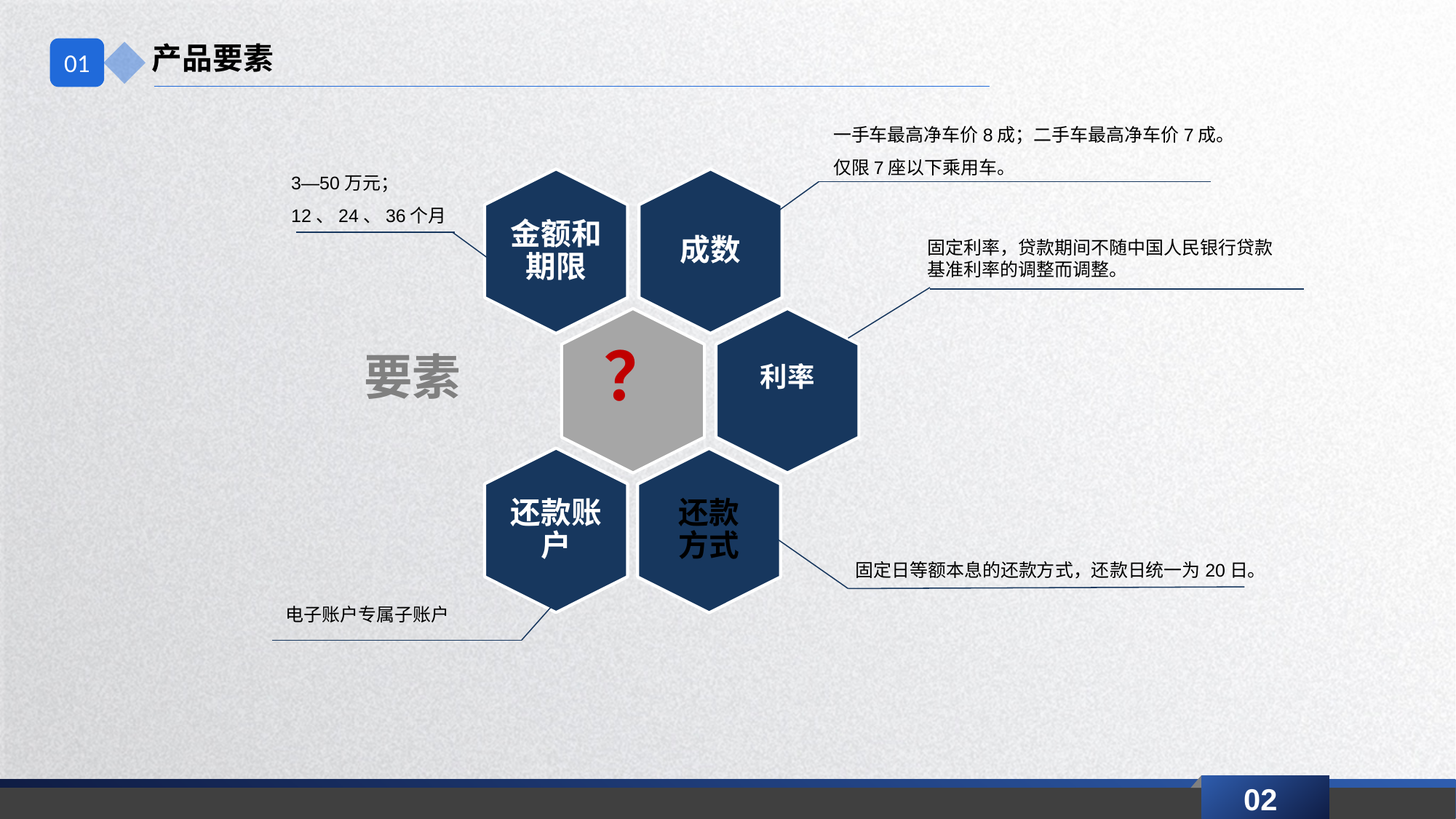

产品要素
01

一手车最高净车价8成；二手车最高净车价7成。仅限7座以下乘用车。
3—50万元；
12、24、36个月
成数

金额和期限
？

要素
利率

还款方式

还款账户
固定利率，贷款期间不随中国人民银行贷款基准利率的调整而调整。
固定日等额本息的还款方式，还款日统一为20日。
电子账户专属子账户
02

延时符